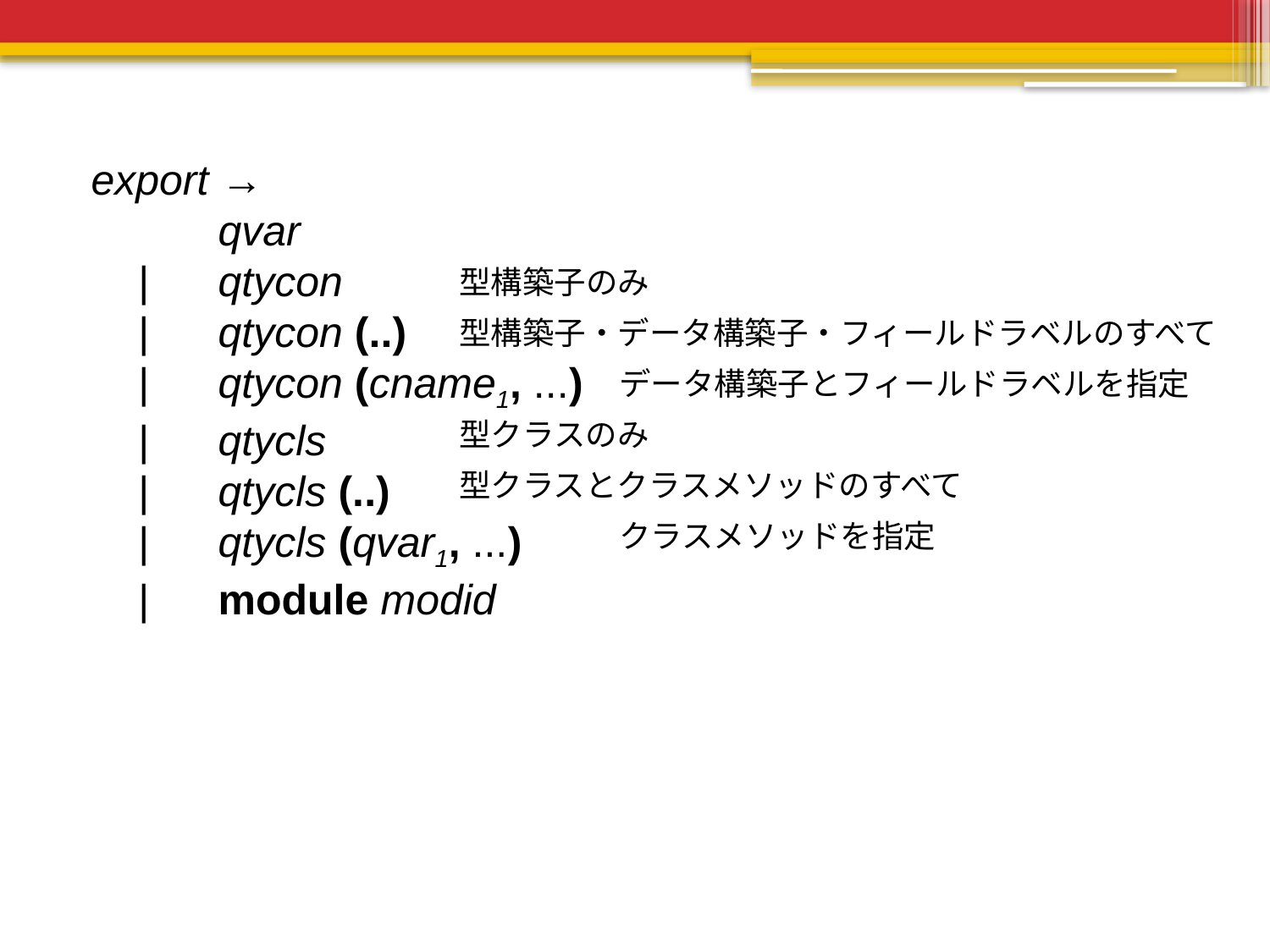

export →
	qvar
    |	qtycon
    |	qtycon (..)
    |	qtycon (cname1, ...)
    |	qtycls
    |	qtycls (..)
    |	qtycls (qvar1, ...)
    |	module modid

型構築子のみ
型構築子・データ構築子・フィールドラベルのすべて
データ構築子とフィールドラベルを指定
型クラスのみ
型クラスとクラスメソッドのすべて
クラスメソッドを指定